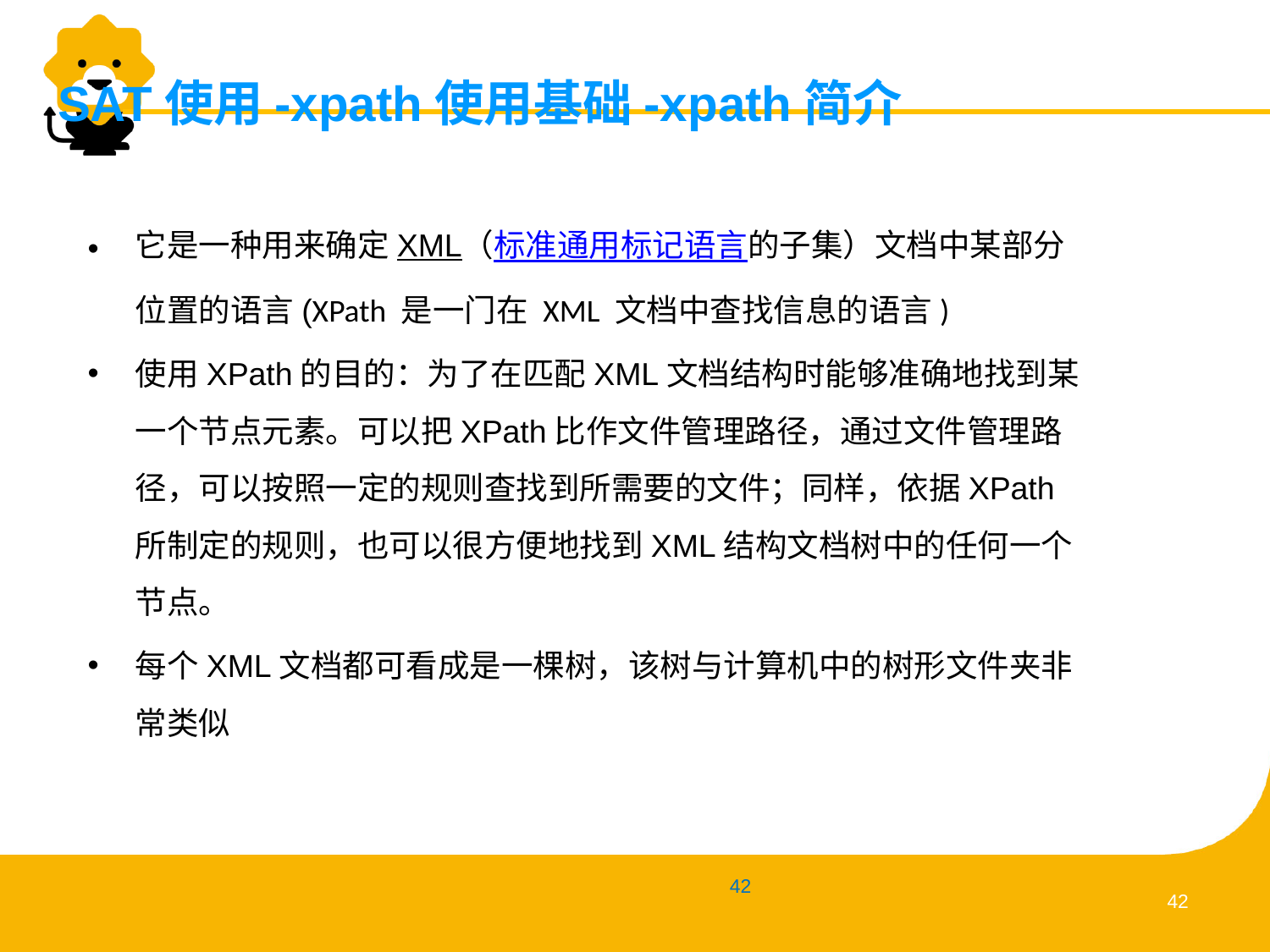

# SAT使用-xpath使用基础-xpath简介
它是一种用来确定XML（标准通用标记语言的子集）文档中某部分位置的语言(XPath 是一门在 XML 文档中查找信息的语言)
使用XPath的目的：为了在匹配XML文档结构时能够准确地找到某一个节点元素。可以把XPath比作文件管理路径，通过文件管理路径，可以按照一定的规则查找到所需要的文件；同样，依据XPath所制定的规则，也可以很方便地找到XML结构文档树中的任何一个节点。
每个XML文档都可看成是一棵树，该树与计算机中的树形文件夹非常类似

42